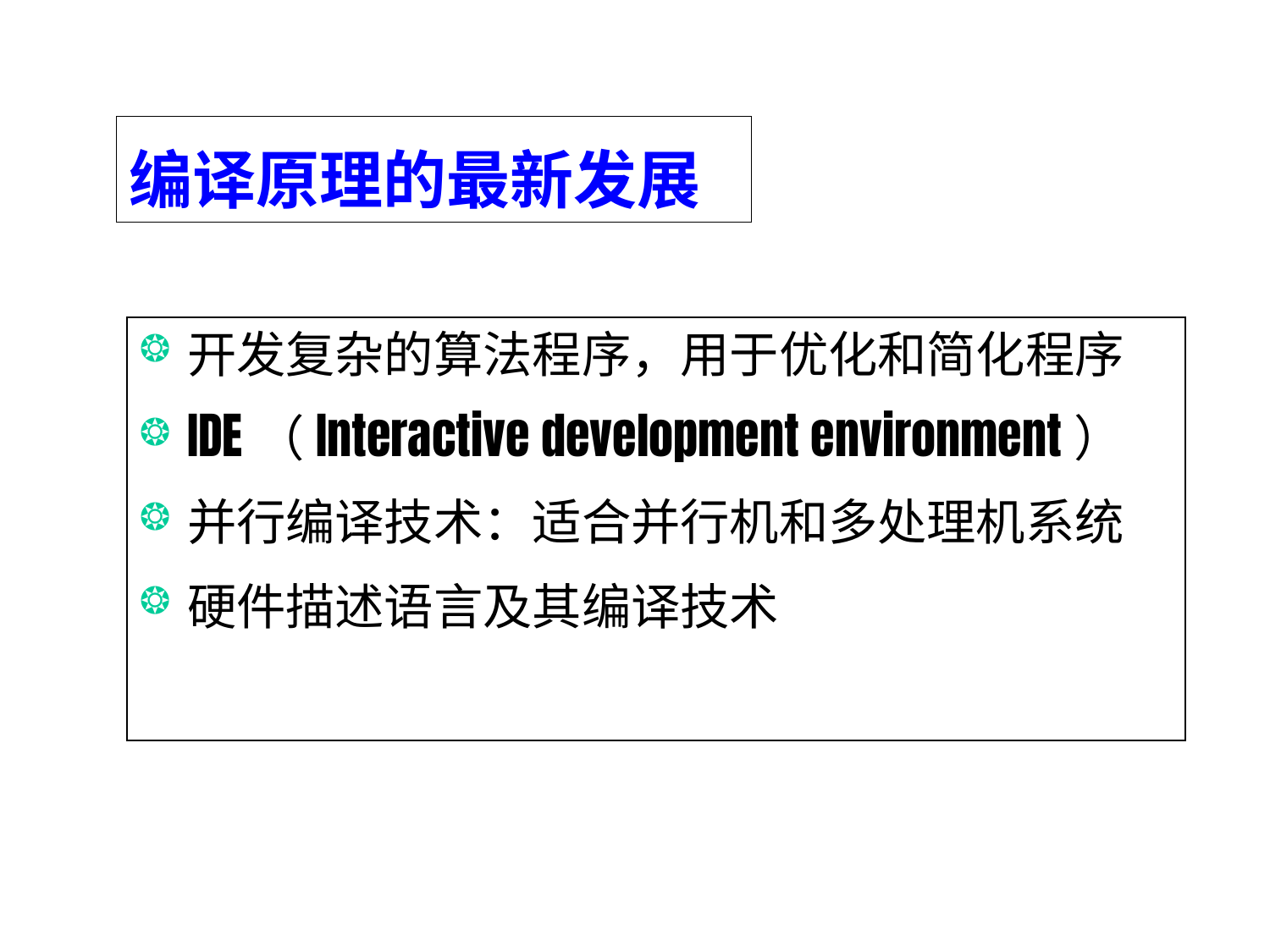

编译原理的最新发展
开发复杂的算法程序，用于优化和简化程序
IDE（Interactive development environment）
并行编译技术：适合并行机和多处理机系统
硬件描述语言及其编译技术